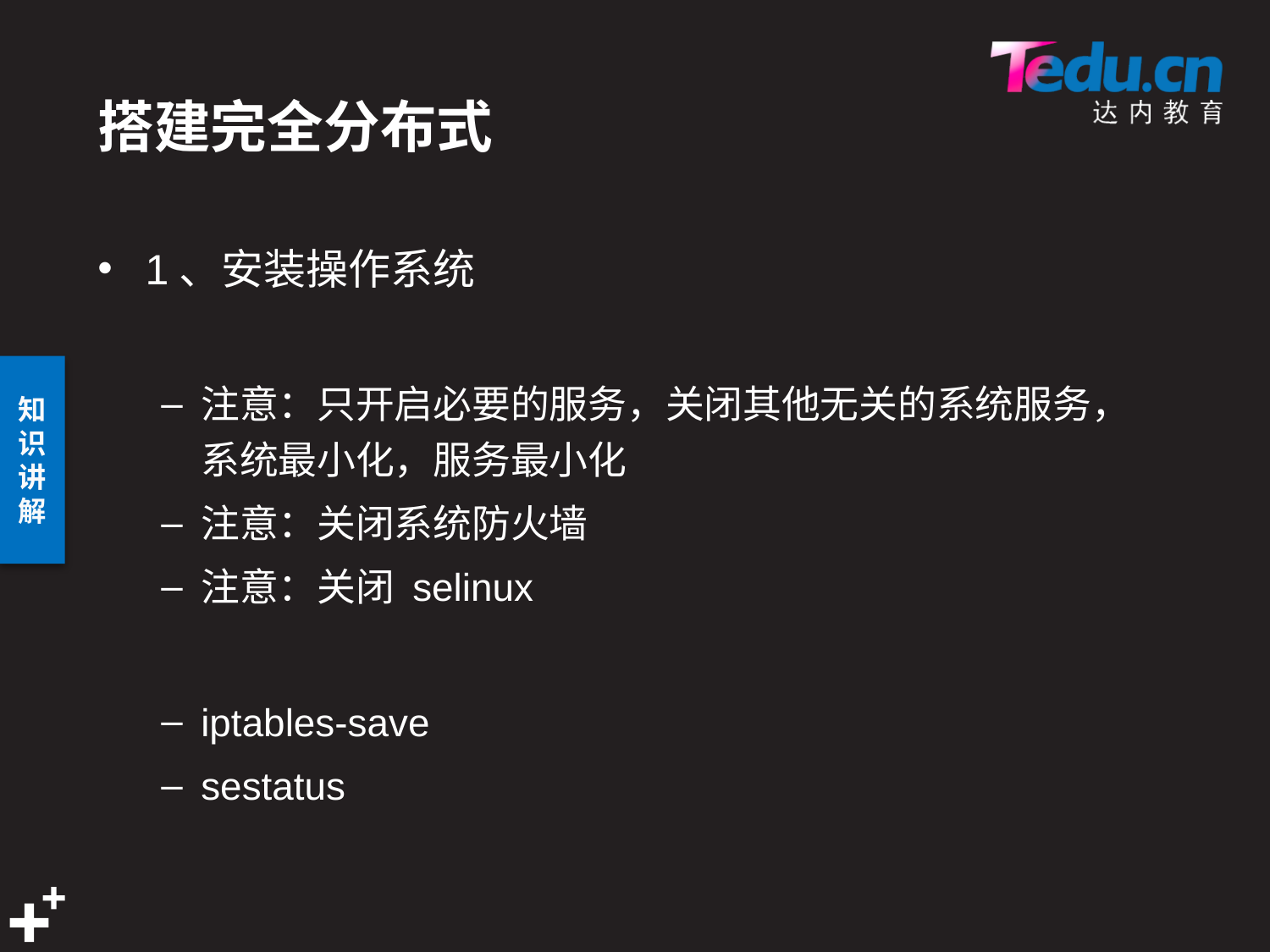

# 搭建完全分布式
1、安装操作系统

注意：只开启必要的服务，关闭其他无关的系统服务，系统最小化，服务最小化
注意：关闭系统防火墙
注意：关闭 selinux

iptables-save
sestatus